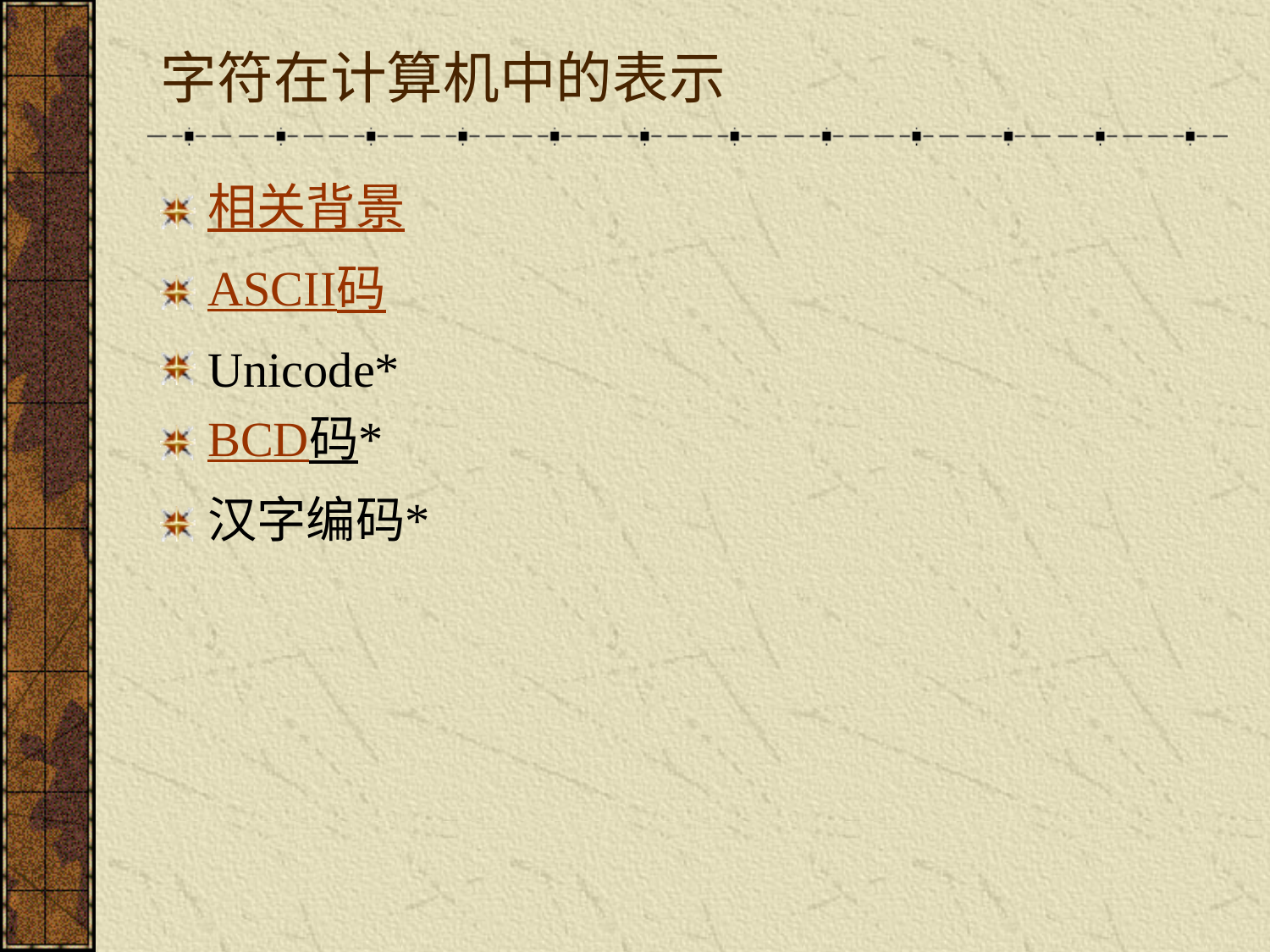

# 字符在计算机中的表示
相关背景
ASCII码
Unicode*
BCD码*
汉字编码*